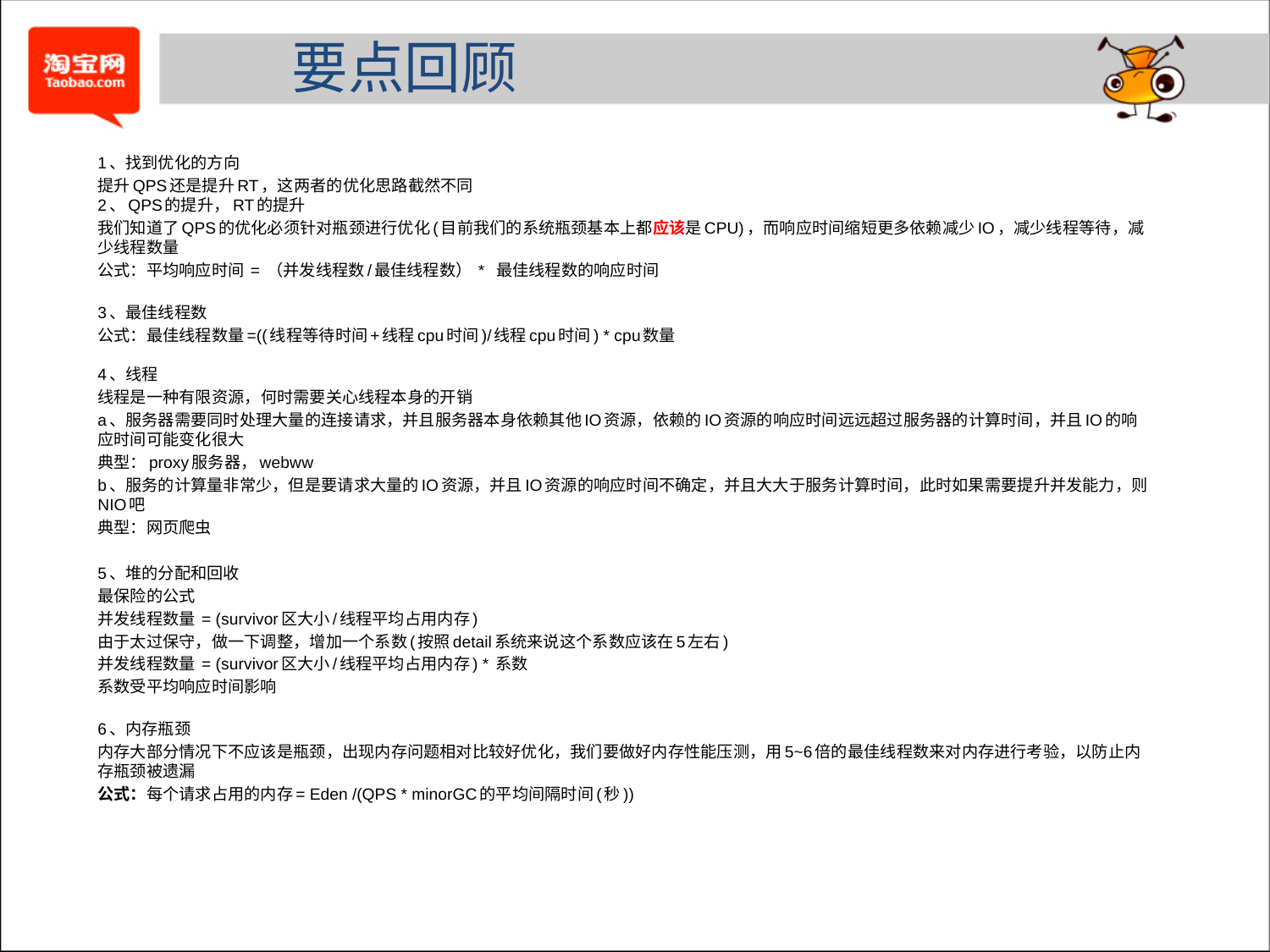

# 要点回顾
1、找到优化的方向
提升QPS还是提升RT，这两者的优化思路截然不同
2、QPS的提升，RT的提升
我们知道了QPS的优化必须针对瓶颈进行优化(目前我们的系统瓶颈基本上都应该是CPU)，而响应时间缩短更多依赖减少IO，减少线程等待，减少线程数量
公式：平均响应时间 = （并发线程数/最佳线程数） *  最佳线程数的响应时间
3、最佳线程数
公式：最佳线程数量=((线程等待时间+线程cpu时间)/线程cpu时间) * cpu数量
4、线程
线程是一种有限资源，何时需要关心线程本身的开销
a、服务器需要同时处理大量的连接请求，并且服务器本身依赖其他IO资源，依赖的IO资源的响应时间远远超过服务器的计算时间，并且IO的响应时间可能变化很大
典型：proxy服务器，webww
b、服务的计算量非常少，但是要请求大量的IO资源，并且IO资源的响应时间不确定，并且大大于服务计算时间，此时如果需要提升并发能力，则NIO吧
典型：网页爬虫

5、堆的分配和回收
最保险的公式
并发线程数量 = (survivor区大小/线程平均占用内存)
由于太过保守，做一下调整，增加一个系数(按照detail系统来说这个系数应该在5左右)
并发线程数量 = (survivor区大小/线程平均占用内存) * 系数
系数受平均响应时间影响
6、内存瓶颈
内存大部分情况下不应该是瓶颈，出现内存问题相对比较好优化，我们要做好内存性能压测，用5~6倍的最佳线程数来对内存进行考验，以防止内存瓶颈被遗漏
公式：每个请求占用的内存= Eden /(QPS * minorGC的平均间隔时间(秒))